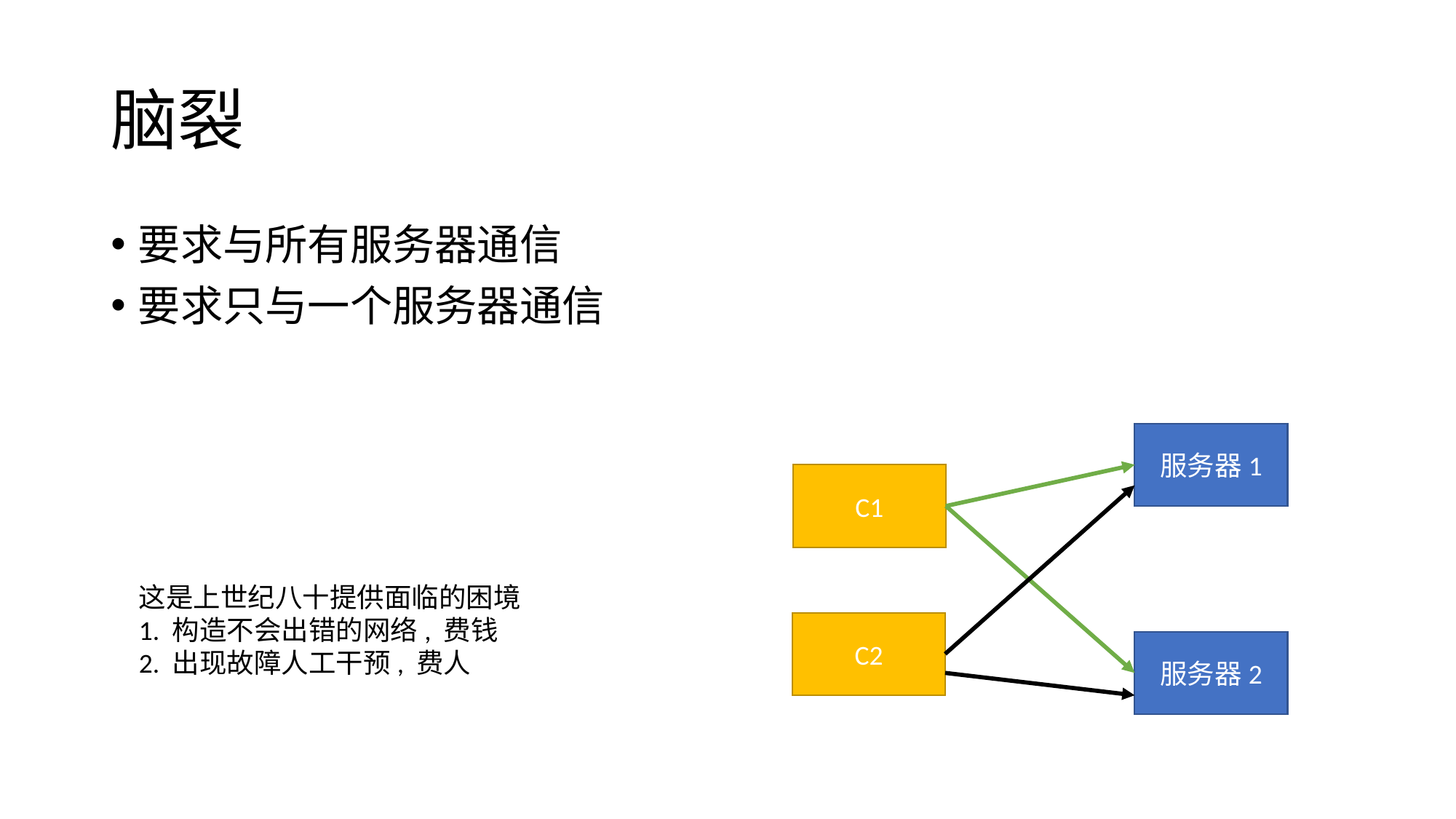

# 脑裂
要求与所有服务器通信
要求只与一个服务器通信
服务器1
C1
这是上世纪八十提供面临的困境
1. 构造不会出错的网络, 费钱
2. 出现故障人工干预, 费人
C2
服务器2